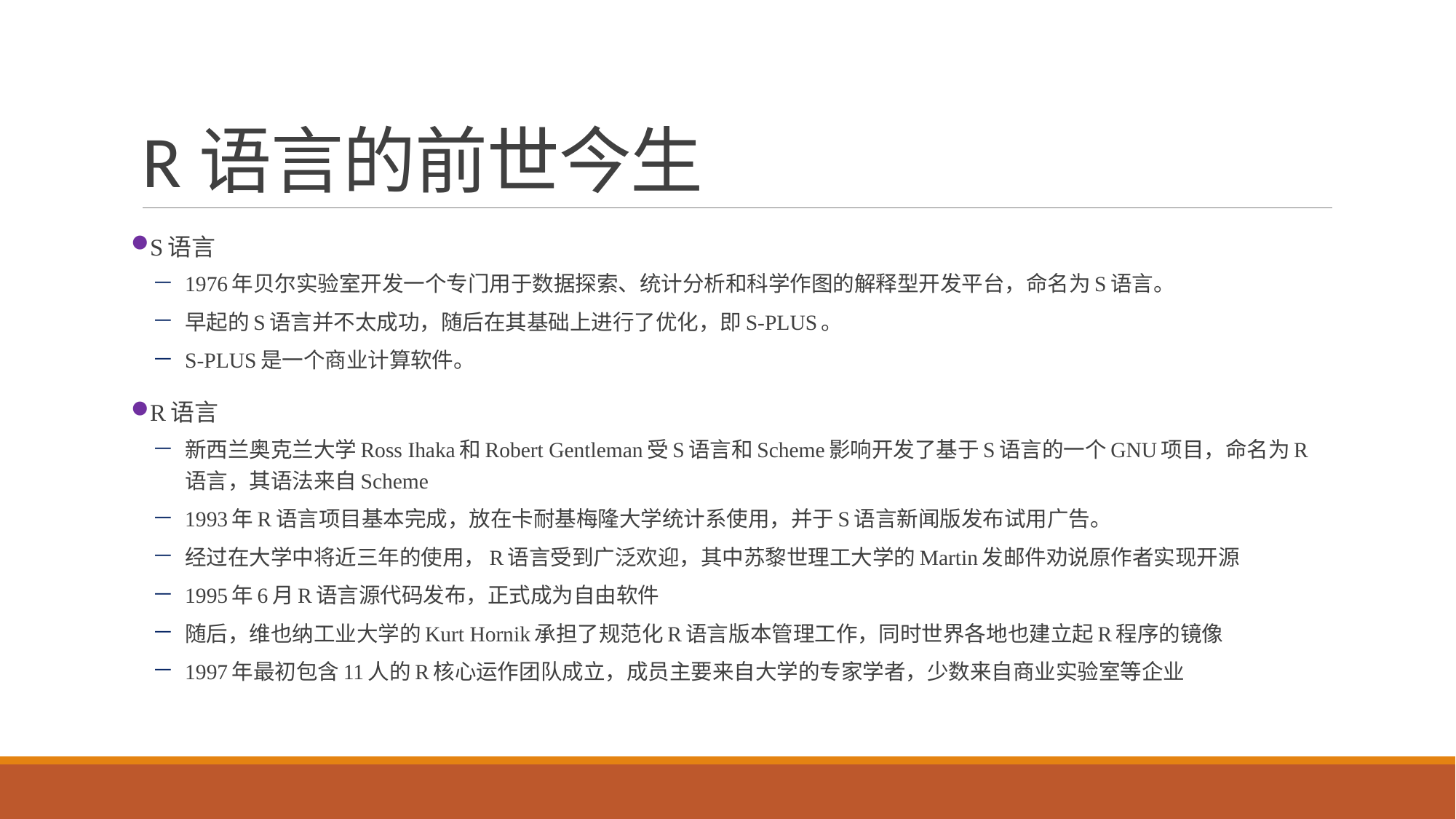

# R语言的前世今生
S语言
1976年贝尔实验室开发一个专门用于数据探索、统计分析和科学作图的解释型开发平台，命名为S语言。
早起的S语言并不太成功，随后在其基础上进行了优化，即S-PLUS。
S-PLUS是一个商业计算软件。
R语言
新西兰奥克兰大学Ross Ihaka和Robert Gentleman受S语言和Scheme影响开发了基于S语言的一个GNU项目，命名为R语言，其语法来自Scheme
1993年R语言项目基本完成，放在卡耐基梅隆大学统计系使用，并于S语言新闻版发布试用广告。
经过在大学中将近三年的使用，R语言受到广泛欢迎，其中苏黎世理工大学的Martin发邮件劝说原作者实现开源
1995年6月R语言源代码发布，正式成为自由软件
随后，维也纳工业大学的Kurt Hornik承担了规范化R语言版本管理工作，同时世界各地也建立起R程序的镜像
1997年最初包含11人的R核心运作团队成立，成员主要来自大学的专家学者，少数来自商业实验室等企业